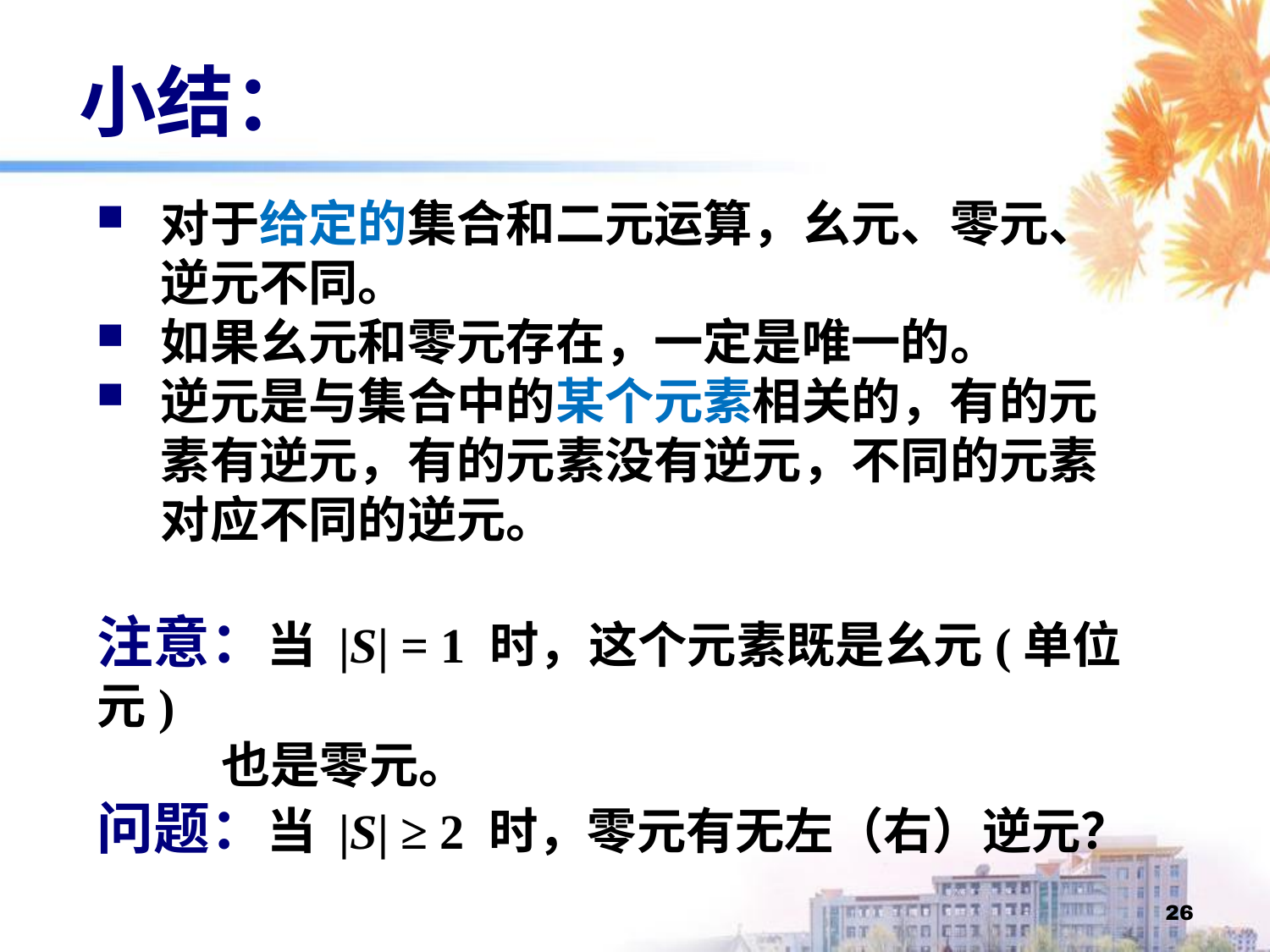

小结：
对于给定的集合和二元运算，幺元、零元、逆元不同。
如果幺元和零元存在，一定是唯一的。
逆元是与集合中的某个元素相关的，有的元素有逆元，有的元素没有逆元，不同的元素对应不同的逆元。

注意：当 |S| = 1 时，这个元素既是幺元(单位元)
          也是零元。
问题：当 |S| ≥ 2 时，零元有无左（右）逆元？
26